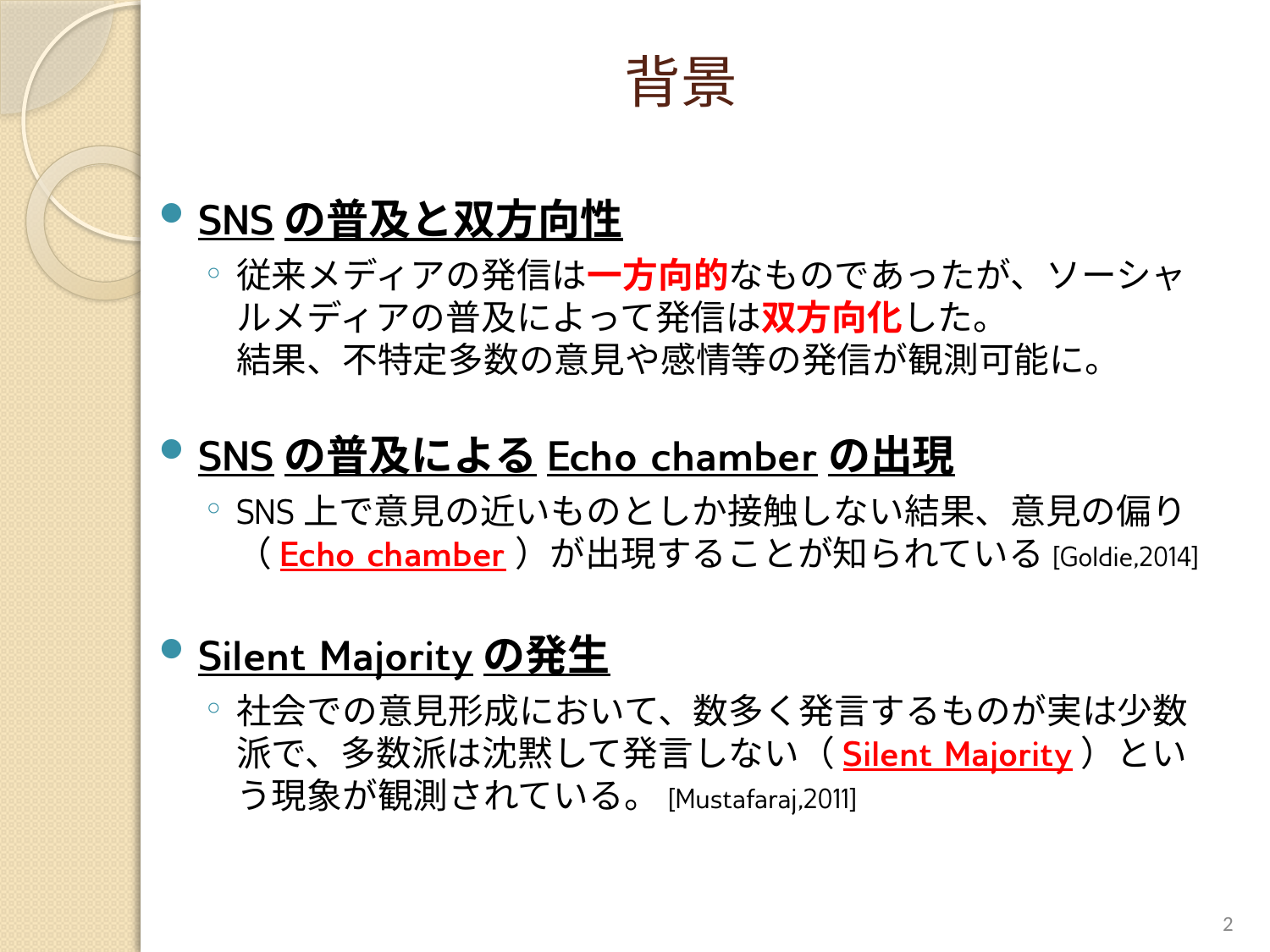

# 背景
SNSの普及と双方向性
従来メディアの発信は一方向的なものであったが、ソーシャルメディアの普及によって発信は双方向化した。
結果、不特定多数の意見や感情等の発信が観測可能に。

SNSの普及によるEcho chamberの出現
SNS上で意見の近いものとしか接触しない結果、意見の偏り（Echo chamber）が出現することが知られている[Goldie,2014]

Silent Majorityの発生
社会での意見形成において、数多く発言するものが実は少数派で、多数派は沈黙して発言しない（Silent Majority）という現象が観測されている。[Mustafaraj,2011]

2